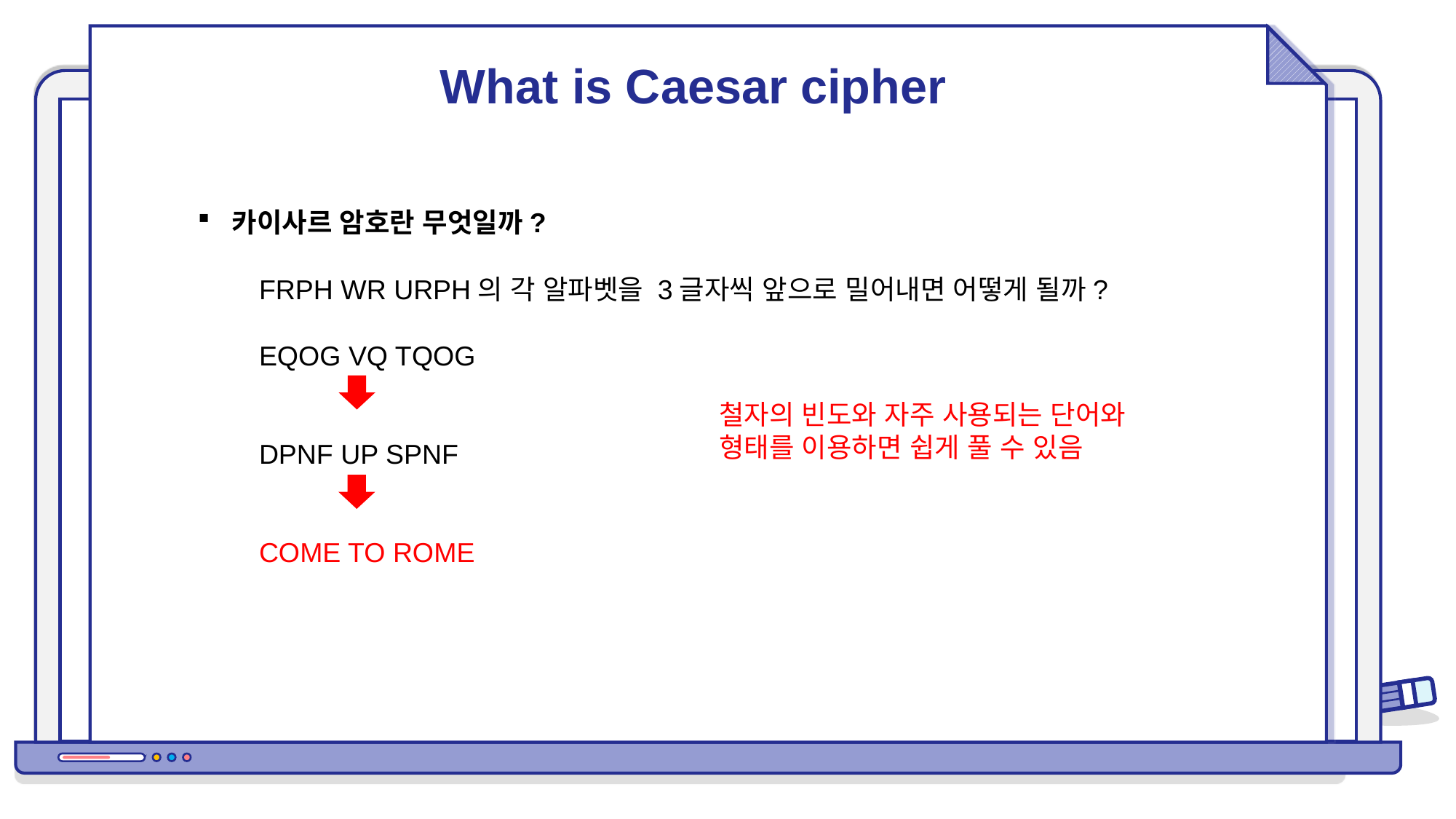

What is Caesar cipher

카이사르 암호란 무엇일까?
FRPH WR URPH의 각 알파벳을 3글자씩 앞으로 밀어내면 어떻게 될까?
EQOG VQ TQOG

DPNF UP SPNF

COME TO ROME

철자의 빈도와 자주 사용되는 단어와 형태를 이용하면 쉽게 풀 수 있음